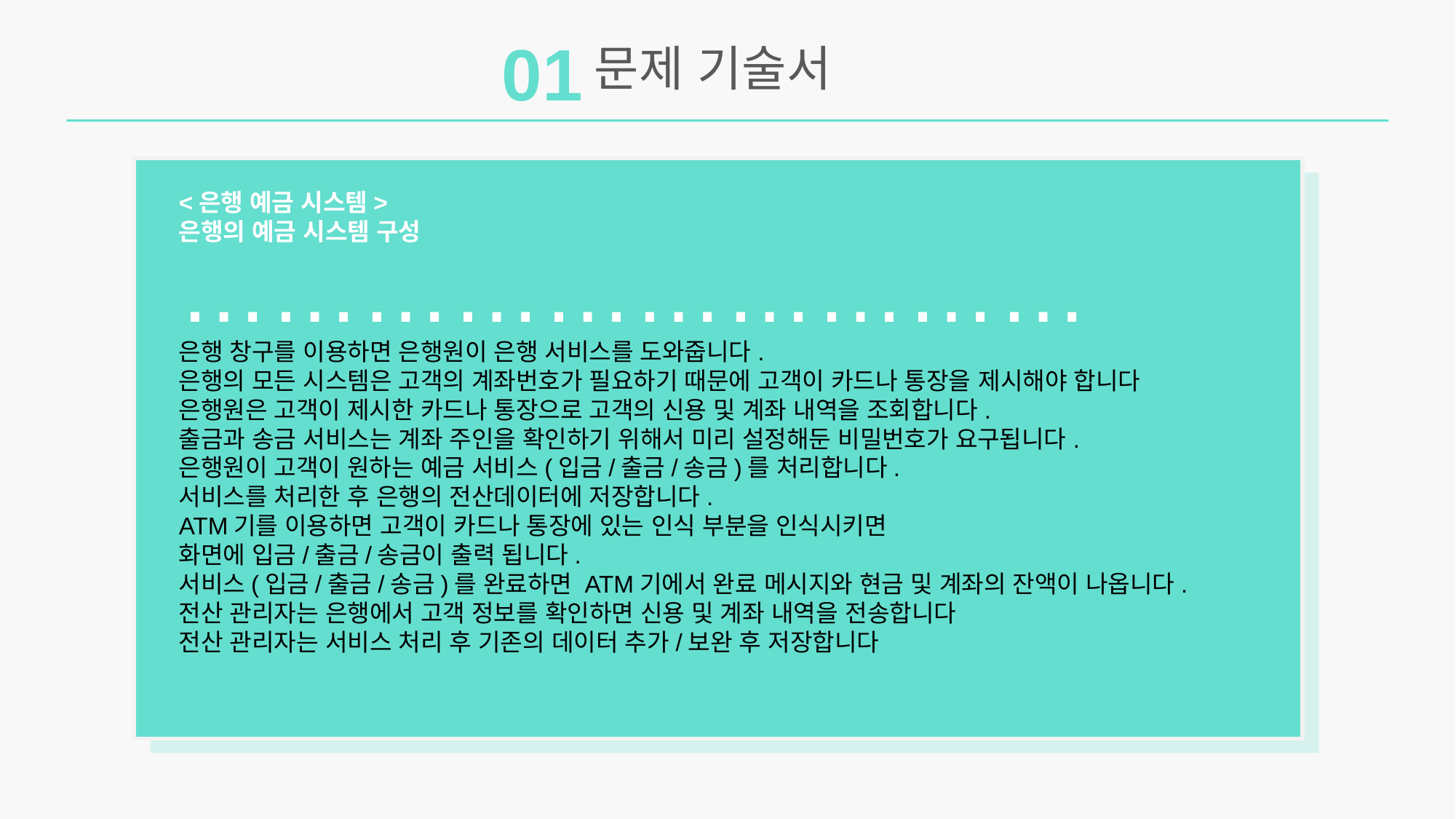

01
문제 기술서

<은행 예금 시스템>
은행의 예금 시스템 구성
…………………………

은행 창구를 이용하면 은행원이 은행 서비스를 도와줍니다.
은행의 모든 시스템은 고객의 계좌번호가 필요하기 때문에 고객이 카드나 통장을 제시해야 합니다
은행원은 고객이 제시한 카드나 통장으로 고객의 신용 및 계좌 내역을 조회합니다.
출금과 송금 서비스는 계좌 주인을 확인하기 위해서 미리 설정해둔 비밀번호가 요구됩니다.
은행원이 고객이 원하는 예금 서비스(입금/출금/송금)를 처리합니다.
서비스를 처리한 후 은행의 전산데이터에 저장합니다.
ATM기를 이용하면 고객이 카드나 통장에 있는 인식 부분을 인식시키면
화면에 입금/출금/송금이 출력 됩니다.
서비스(입금/출금/송금)를 완료하면 ATM기에서 완료 메시지와 현금 및 계좌의 잔액이 나옵니다.
전산 관리자는 은행에서 고객 정보를 확인하면 신용 및 계좌 내역을 전송합니다
전산 관리자는 서비스 처리 후 기존의 데이터 추가/보완 후 저장합니다